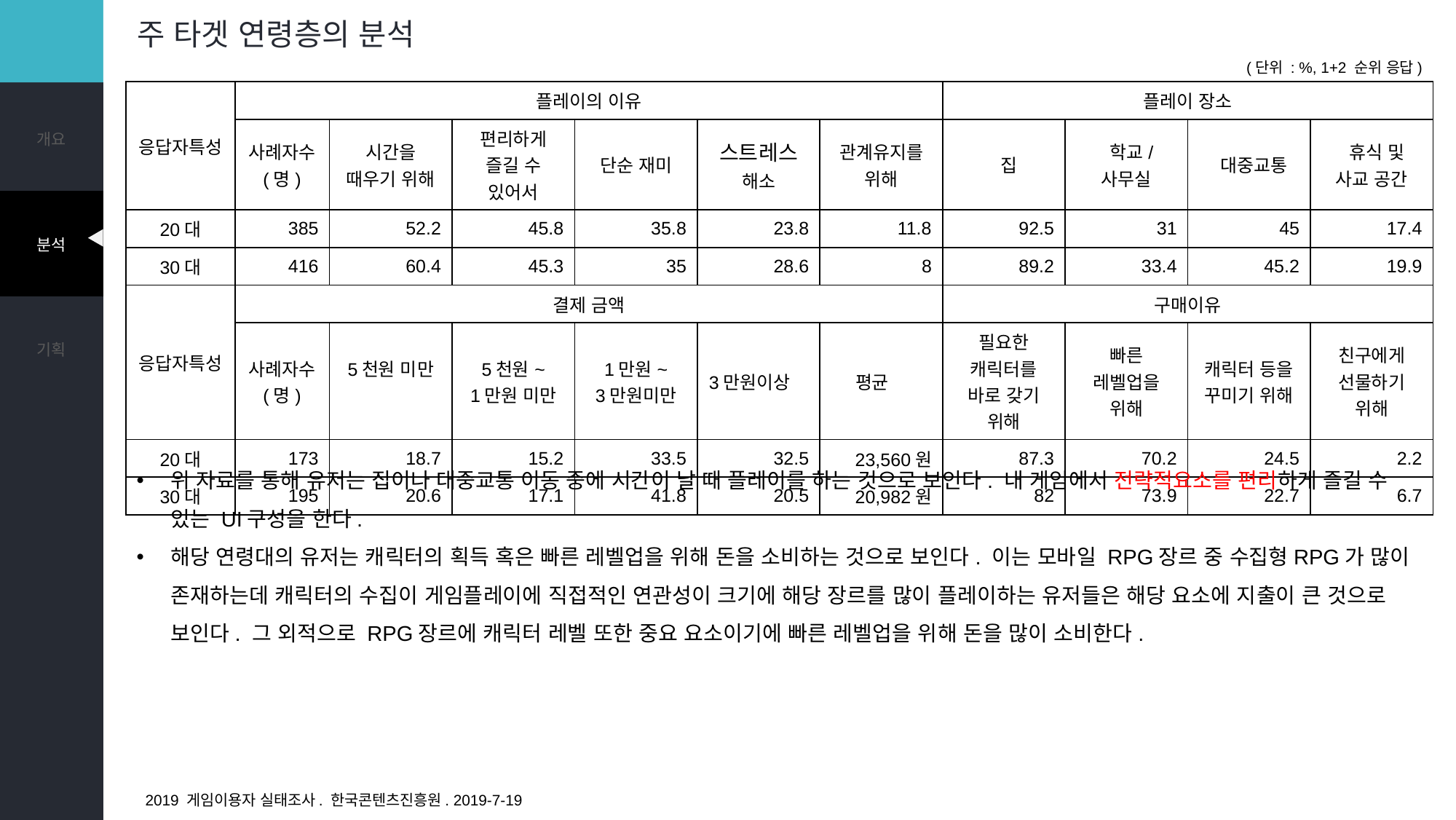

# 주 타겟 연령층의 분석
(단위 : %, 1+2 순위 응답)
| 응답자특성 | 플레이의 이유 |  |  |  |  |  | 플레이 장소 |  |  |  |
| --- | --- | --- | --- | --- | --- | --- | --- | --- | --- | --- |
|  | 사례자수 (명) | 시간을 때우기 위해 | 편리하게 즐길 수 있어서 | 단순 재미 | 스트레스 해소 | 관계유지를 위해 | 집 | 학교/ 사무실 | 대중교통 | 휴식 및 사교 공간 |
| 20대 | 385 | 52.2 | 45.8 | 35.8 | 23.8 | 11.8 | 92.5 | 31 | 45 | 17.4 |
| 30대 | 416 | 60.4 | 45.3 | 35 | 28.6 | 8 | 89.2 | 33.4 | 45.2 | 19.9 |
| 응답자특성 | 결제 금액 |  |  |  |  |  | 구매이유 |  |  |  |
|  | 사례자수 (명) | 5천원 미만 | 5천원~ 1만원 미만 | 1만원~ 3만원미만 | 3만원이상 | 평균 | 필요한 캐릭터를 바로 갖기 위해 | 빠른 레벨업을 위해 | 캐릭터 등을 꾸미기 위해 | 친구에게 선물하기 위해 |
| 20대 | 173 | 18.7 | 15.2 | 33.5 | 32.5 | 23,560원 | 87.3 | 70.2 | 24.5 | 2.2 |
| 30대 | 195 | 20.6 | 17.1 | 41.8 | 20.5 | 20,982원 | 82 | 73.9 | 22.7 | 6.7 |
위 자료를 통해 유저는 집이나 대중교통 이동 중에 시간이 날 때 플레이를 하는 것으로 보인다. 내 게임에서 전략적요소를 편리하게 즐길 수 있는 UI구성을 한다.
해당 연령대의 유저는 캐릭터의 획득 혹은 빠른 레벨업을 위해 돈을 소비하는 것으로 보인다. 이는 모바일 RPG장르 중 수집형RPG가 많이 존재하는데 캐릭터의 수집이 게임플레이에 직접적인 연관성이 크기에 해당 장르를 많이 플레이하는 유저들은 해당 요소에 지출이 큰 것으로 보인다. 그 외적으로 RPG장르에 캐릭터 레벨 또한 중요 요소이기에 빠른 레벨업을 위해 돈을 많이 소비한다.
2019 게임이용자 실태조사. 한국콘텐츠진흥원. 2019-7-19